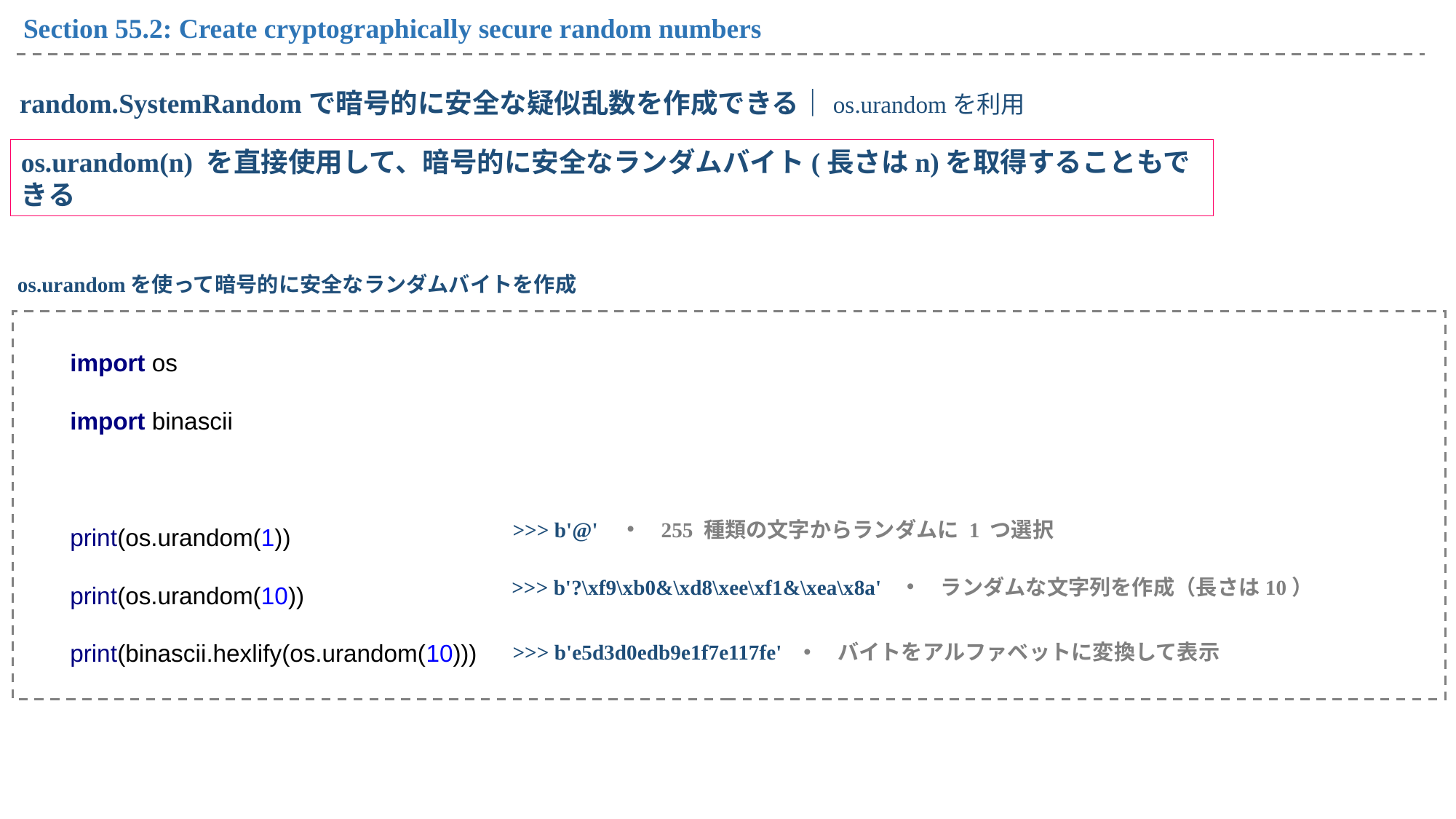

Section 55.2: Create cryptographically secure random numbers
random.SystemRandomで暗号的に安全な疑似乱数を作成できる｜os.urandomを利用
os.urandom(n) を直接使用して、暗号的に安全なランダムバイト(長さはn)を取得することもできる
os.urandomを使って暗号的に安全なランダムバイトを作成

import os
import binascii
print(os.urandom(1))
print(os.urandom(10))
print(binascii.hexlify(os.urandom(10)))
>>> b'@'
255 種類の文字からランダムに 1 つ選択
>>> b'?\xf9\xb0&\xd8\xee\xf1&\xea\x8a'
ランダムな文字列を作成（長さは10）
>>> b'e5d3d0edb9e1f7e117fe'
バイトをアルファベットに変換して表示